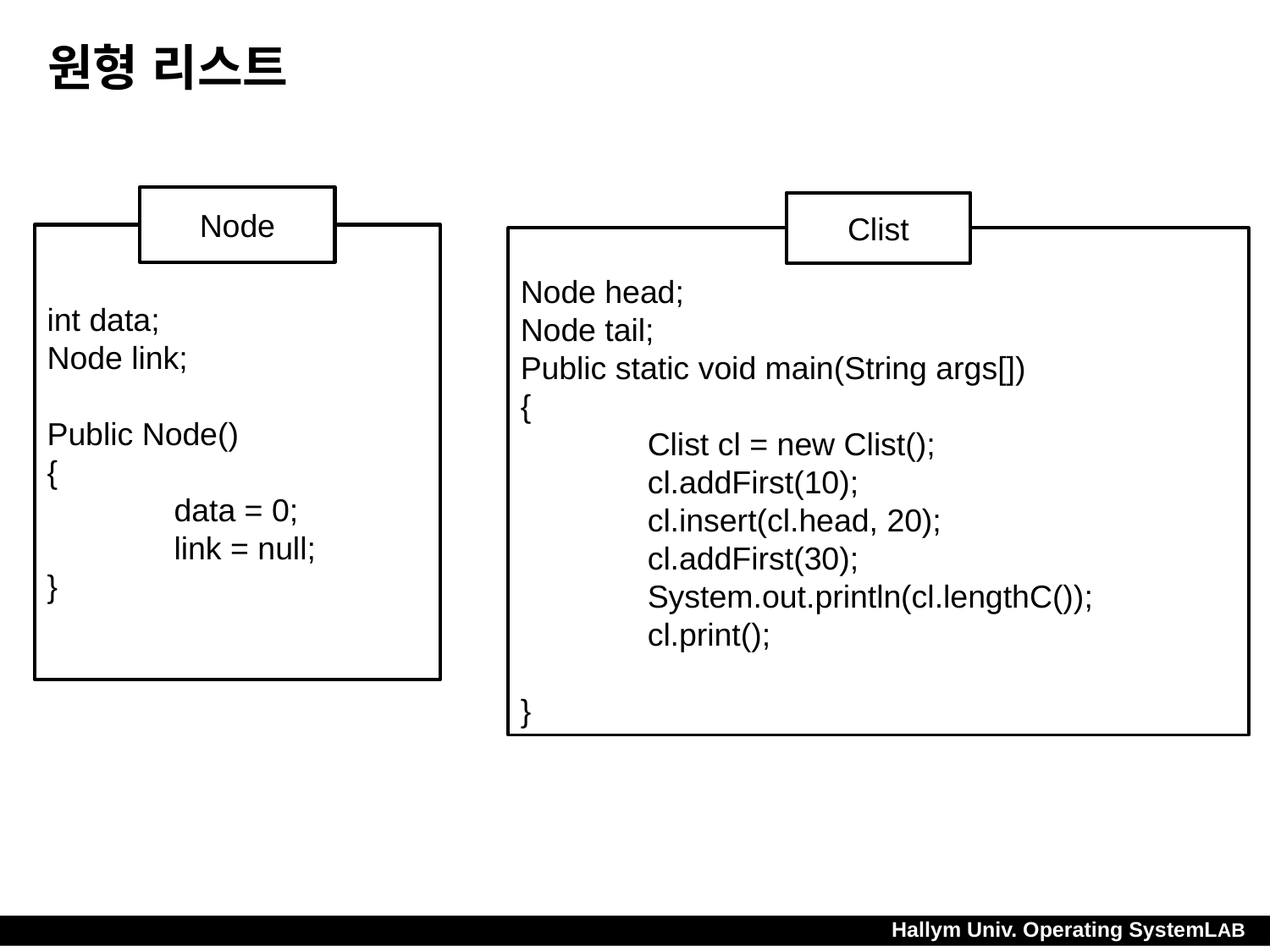

# 원형 리스트
Node
Clist
int data;
Node link;

Public Node()
{
	data = 0;
	link = null;
}

Node head;
Node tail;
Public static void main(String args[])
{
	Clist cl = new Clist();
	cl.addFirst(10);
	cl.insert(cl.head, 20);
	cl.addFirst(30);
	System.out.println(cl.lengthC());
	cl.print();

}